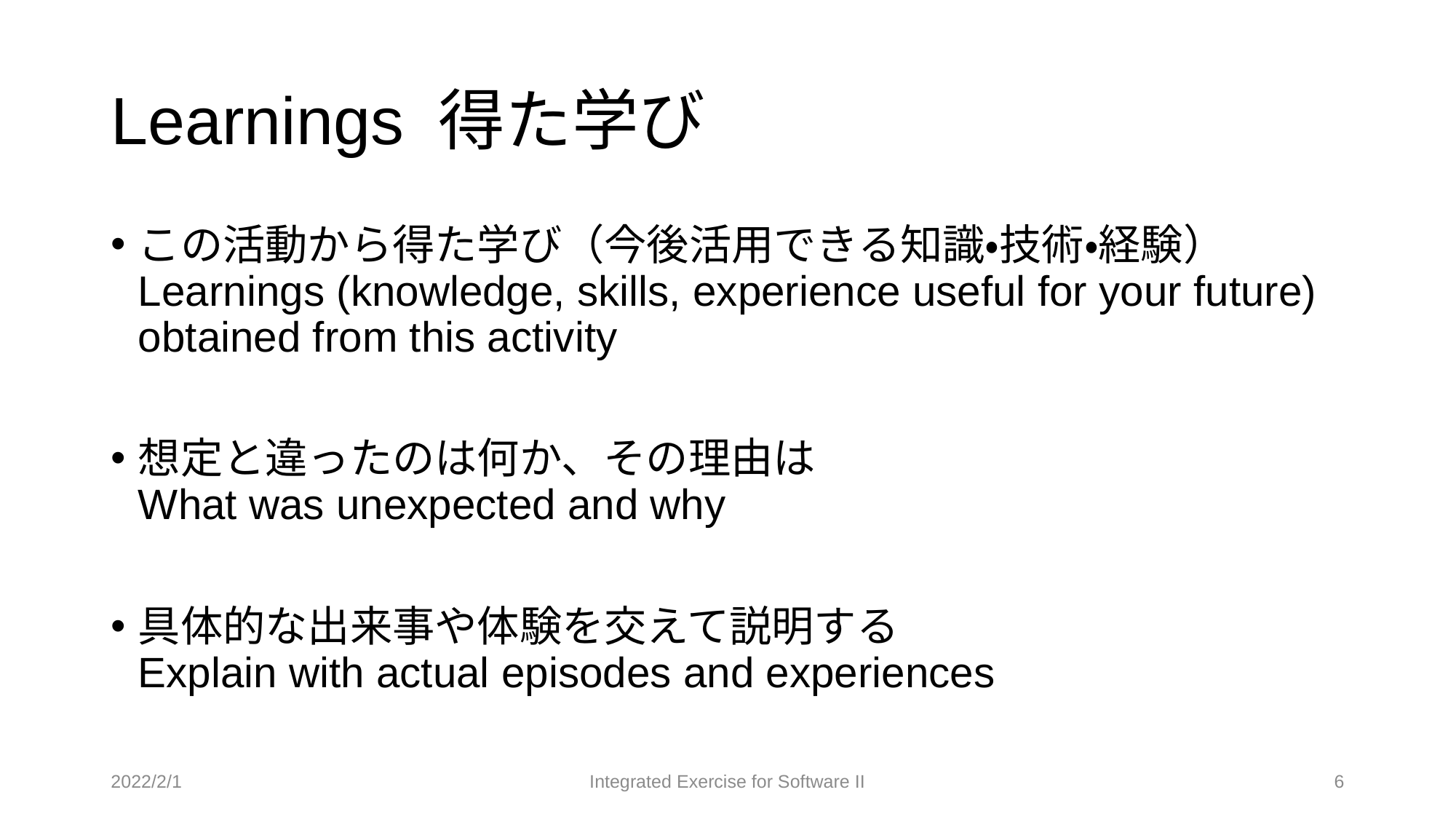

# Learnings 得た学び
この活動から得た学び（今後活用できる知識・技術・経験）
Learnings (knowledge, skills, experience useful for your future) obtained from this activity

想定と違ったのは何か、その理由は
What was unexpected and why

具体的な出来事や体験を交えて説明する
Explain with actual episodes and experiences
2022/2/1
Integrated Exercise for Software II
6